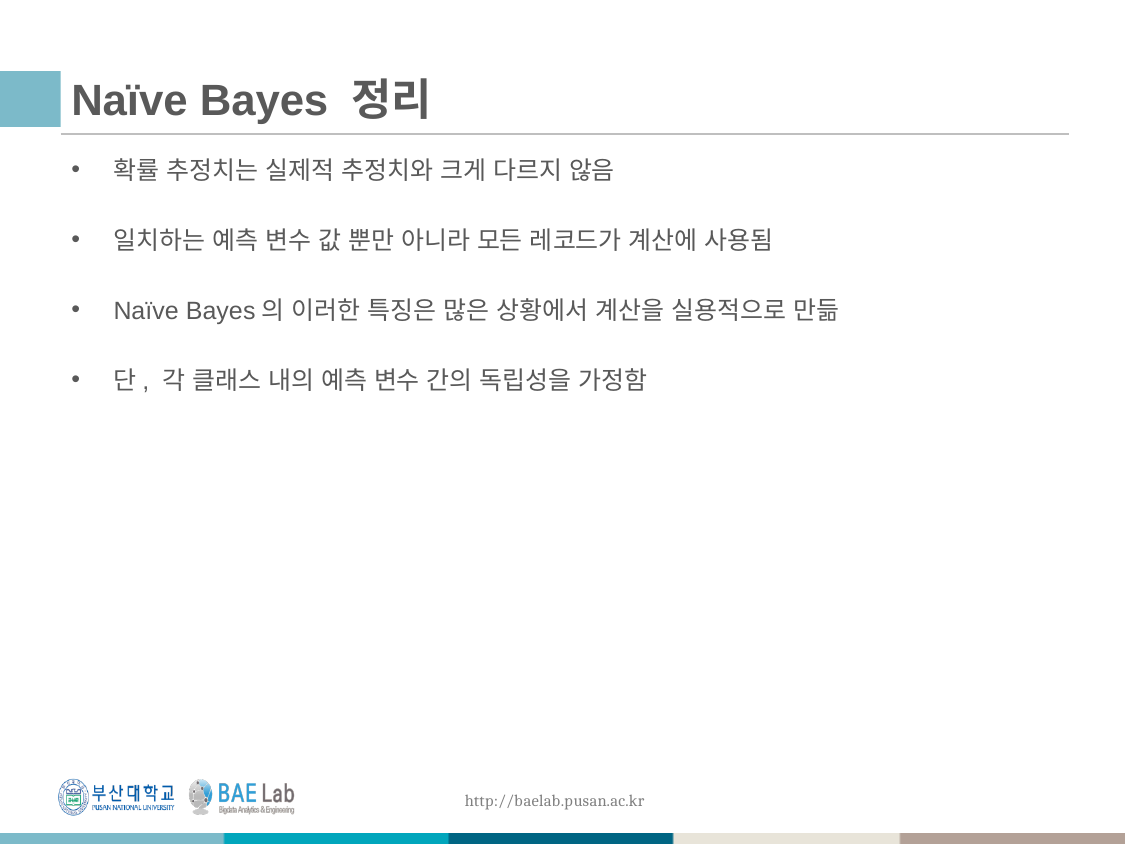

# Naïve Bayes 정리
확률 추정치는 실제적 추정치와 크게 다르지 않음

일치하는 예측 변수 값 뿐만 아니라 모든 레코드가 계산에 사용됨

Naïve Bayes의 이러한 특징은 많은 상황에서 계산을 실용적으로 만듦

단, 각 클래스 내의 예측 변수 간의 독립성을 가정함